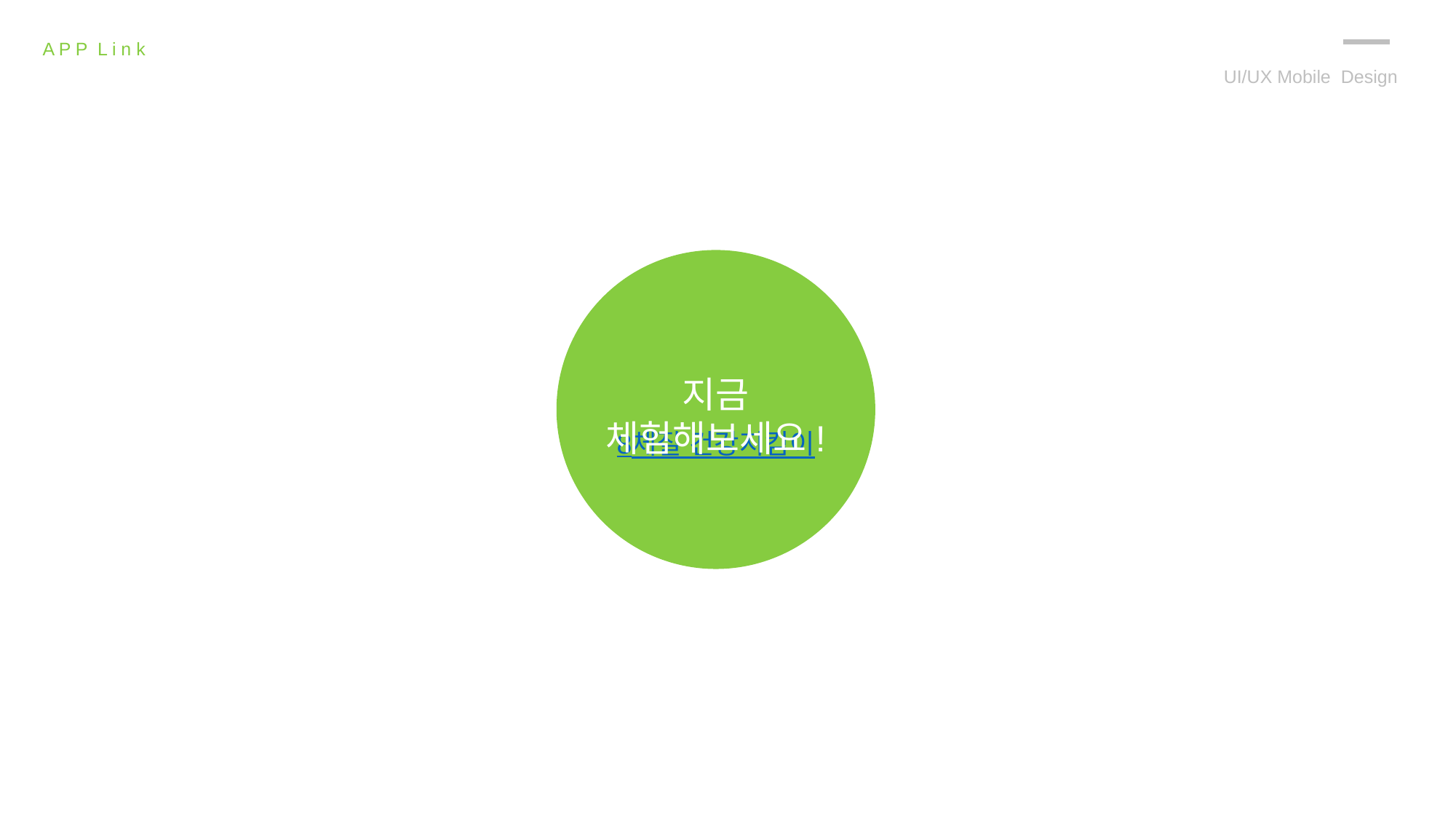

A P P  L i n k
UI/UX Mobile  Design

지금 체험해보세요!
8체질 건강지킴이